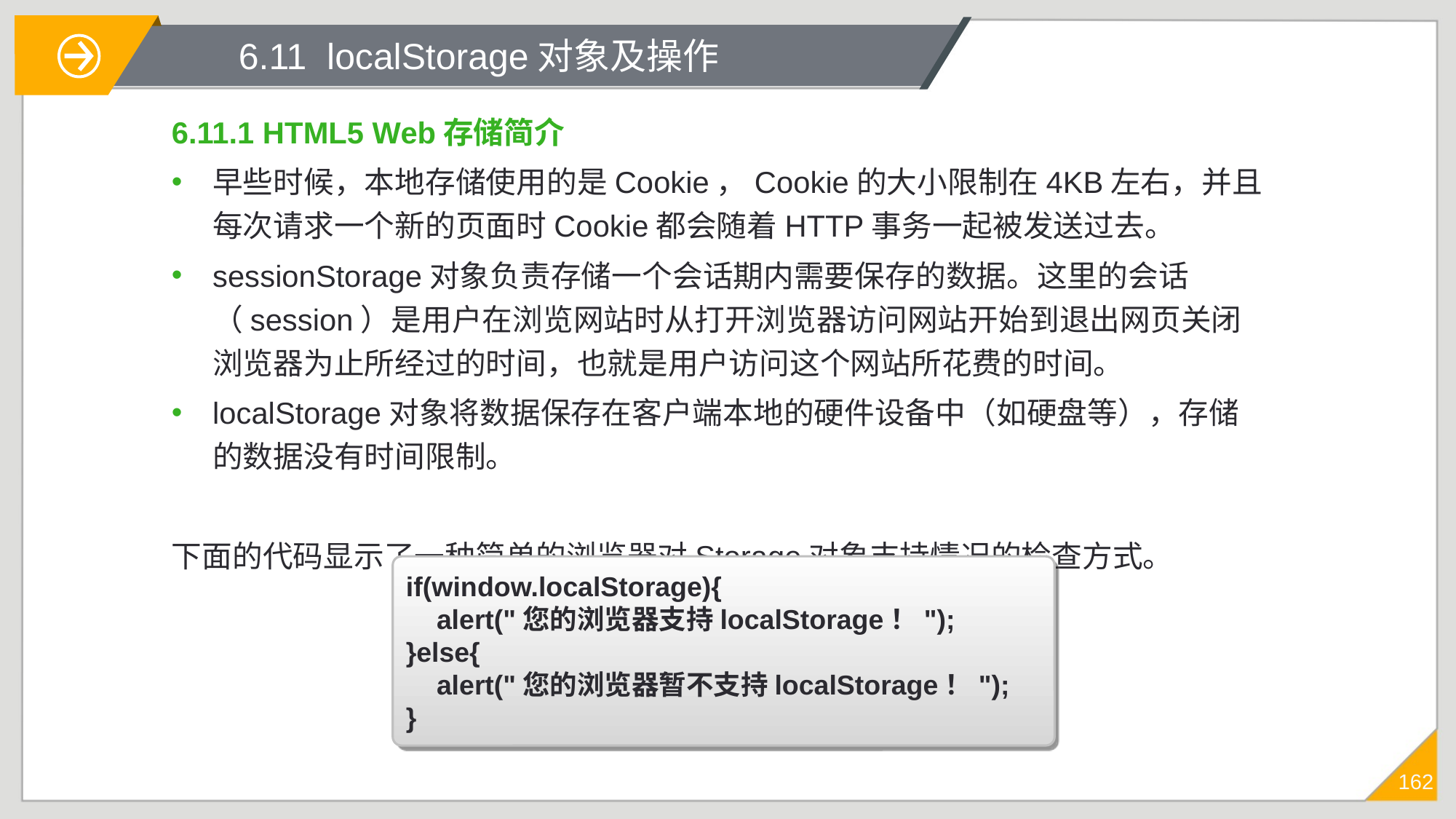

# 6.11  localStorage对象及操作
6.11.1 HTML5 Web存储简介
早些时候，本地存储使用的是Cookie，Cookie的大小限制在4KB左右，并且每次请求一个新的页面时Cookie都会随着HTTP事务一起被发送过去。
sessionStorage对象负责存储一个会话期内需要保存的数据。这里的会话（session）是用户在浏览网站时从打开浏览器访问网站开始到退出网页关闭浏览器为止所经过的时间，也就是用户访问这个网站所花费的时间。
localStorage对象将数据保存在客户端本地的硬件设备中（如硬盘等），存储的数据没有时间限制。

下面的代码显示了一种简单的浏览器对Storage对象支持情况的检查方式。

if(window.localStorage){
    alert("您的浏览器支持localStorage！");
}else{
    alert("您的浏览器暂不支持localStorage！");
}